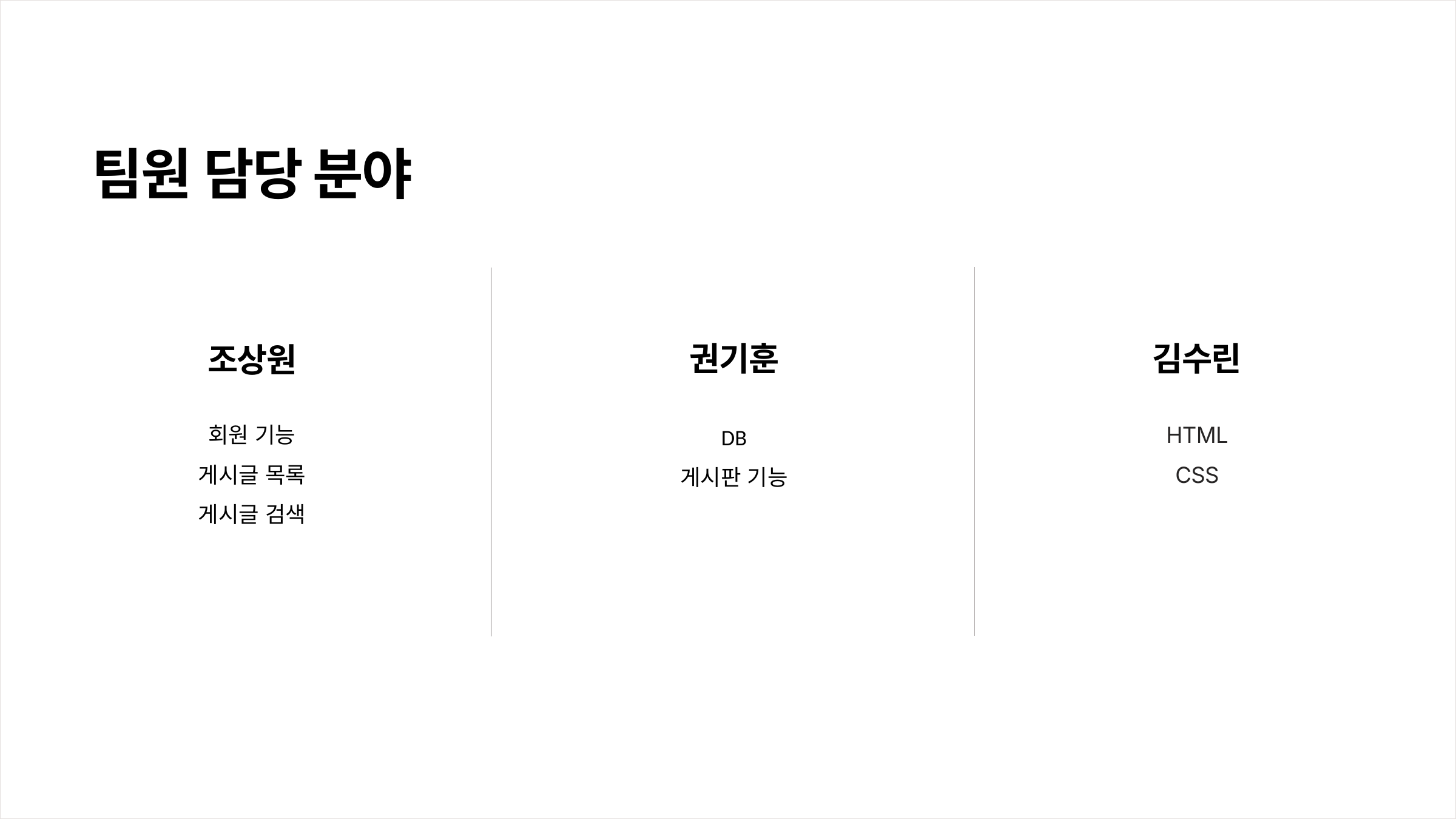

팀원 담당 분야
권기훈
김수린
조상원
회원 기능
게시글 목록
게시글 검색
HTML
CSS
DB
게시판 기능